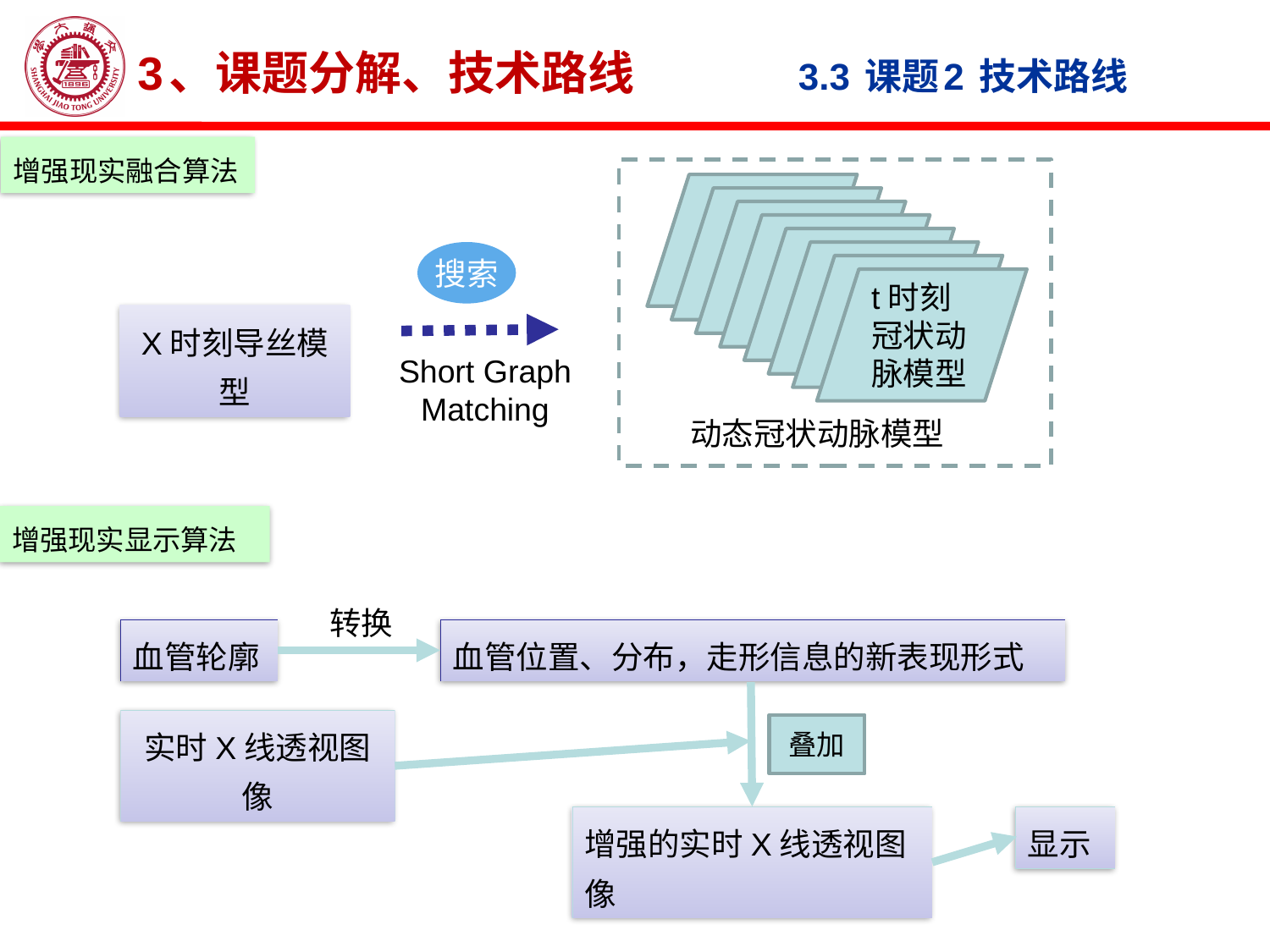

3、课题分解、技术路线               3.3 课题2 技术路线
增强现实融合算法

t时刻冠状动脉模型
搜索
X时刻导丝模型
Short Graph Matching
动态冠状动脉模型
增强现实显示算法
转换
血管位置、分布，走形信息的新表现形式
血管轮廓
实时X线透视图像
叠加
增强的实时X线透视图像
显示